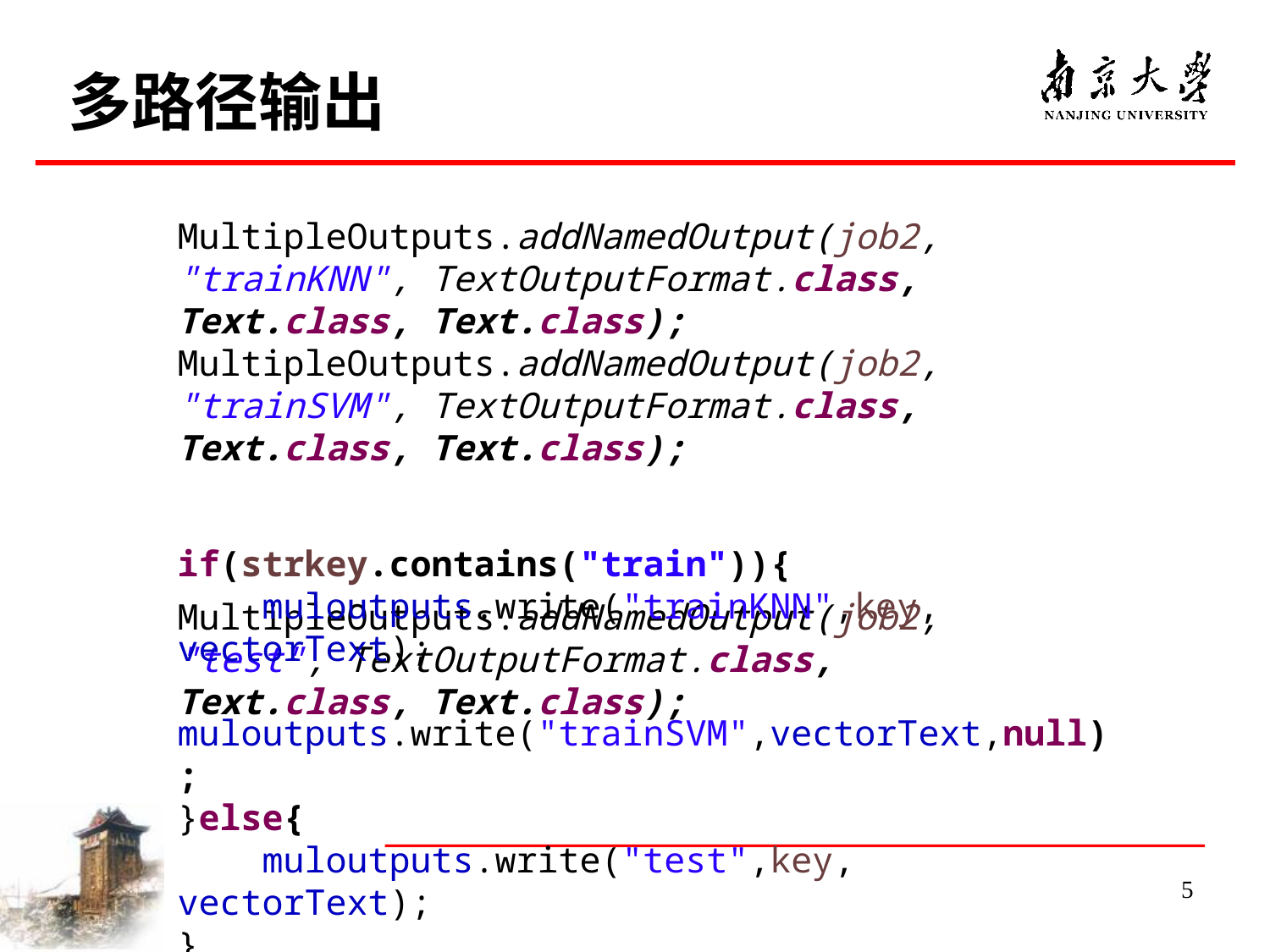

多路径输出
MultipleOutputs.addNamedOutput(job2, "trainKNN", TextOutputFormat.class, Text.class, Text.class);
MultipleOutputs.addNamedOutput(job2, "trainSVM", TextOutputFormat.class, Text.class, Text.class);
MultipleOutputs.addNamedOutput(job2, "test", TextOutputFormat.class, Text.class, Text.class);
if(strkey.contains("train")){
    muloutputs.write("trainKNN",key, vectorText);
    muloutputs.write("trainSVM",vectorText,null);
}else{
    muloutputs.write("test",key, vectorText);
}
5